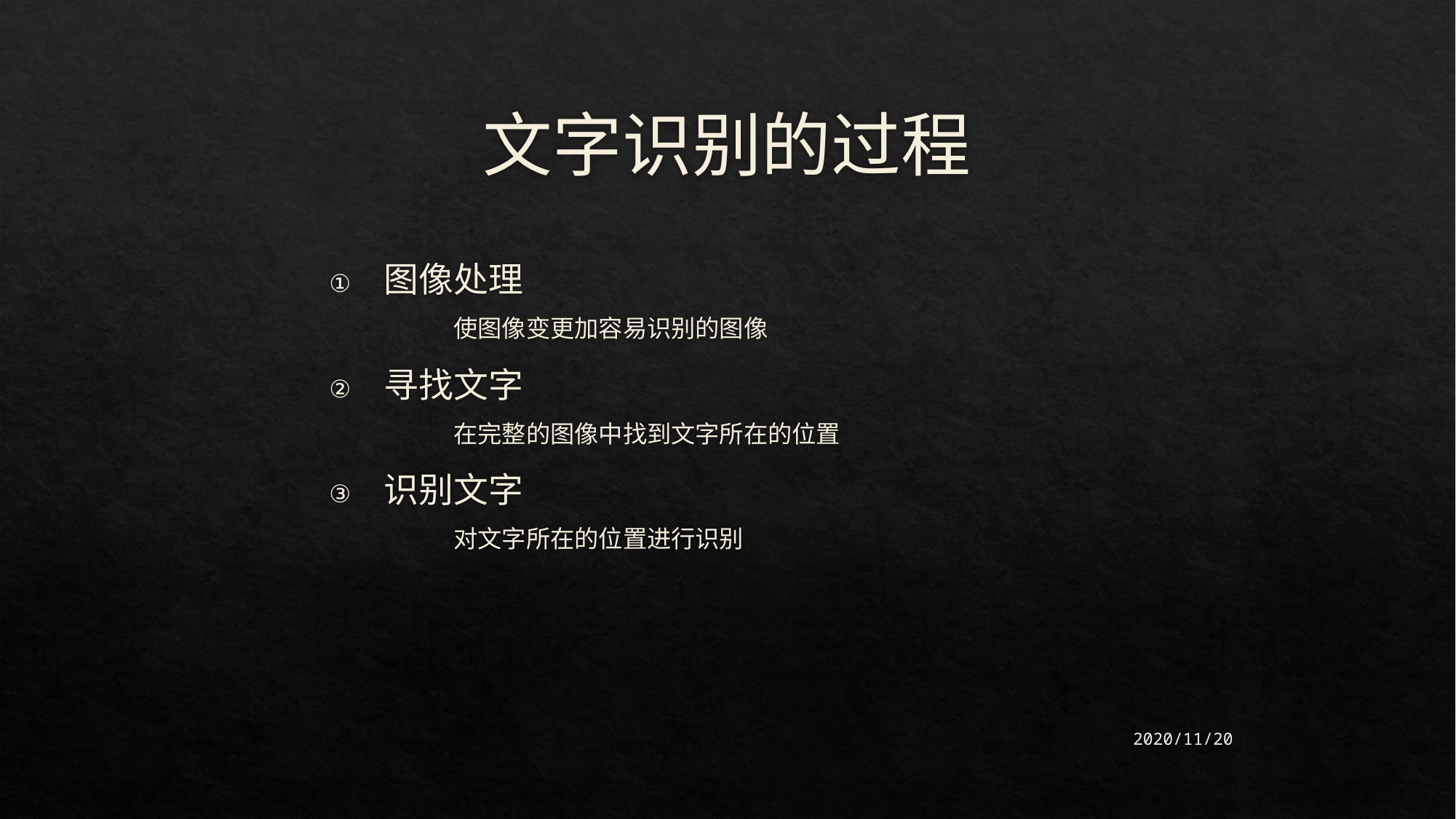

# 文字识别的过程
图像处理
使图像变更加容易识别的图像
寻找文字
在完整的图像中找到文字所在的位置
识别文字
对文字所在的位置进行识别
2020/11/20